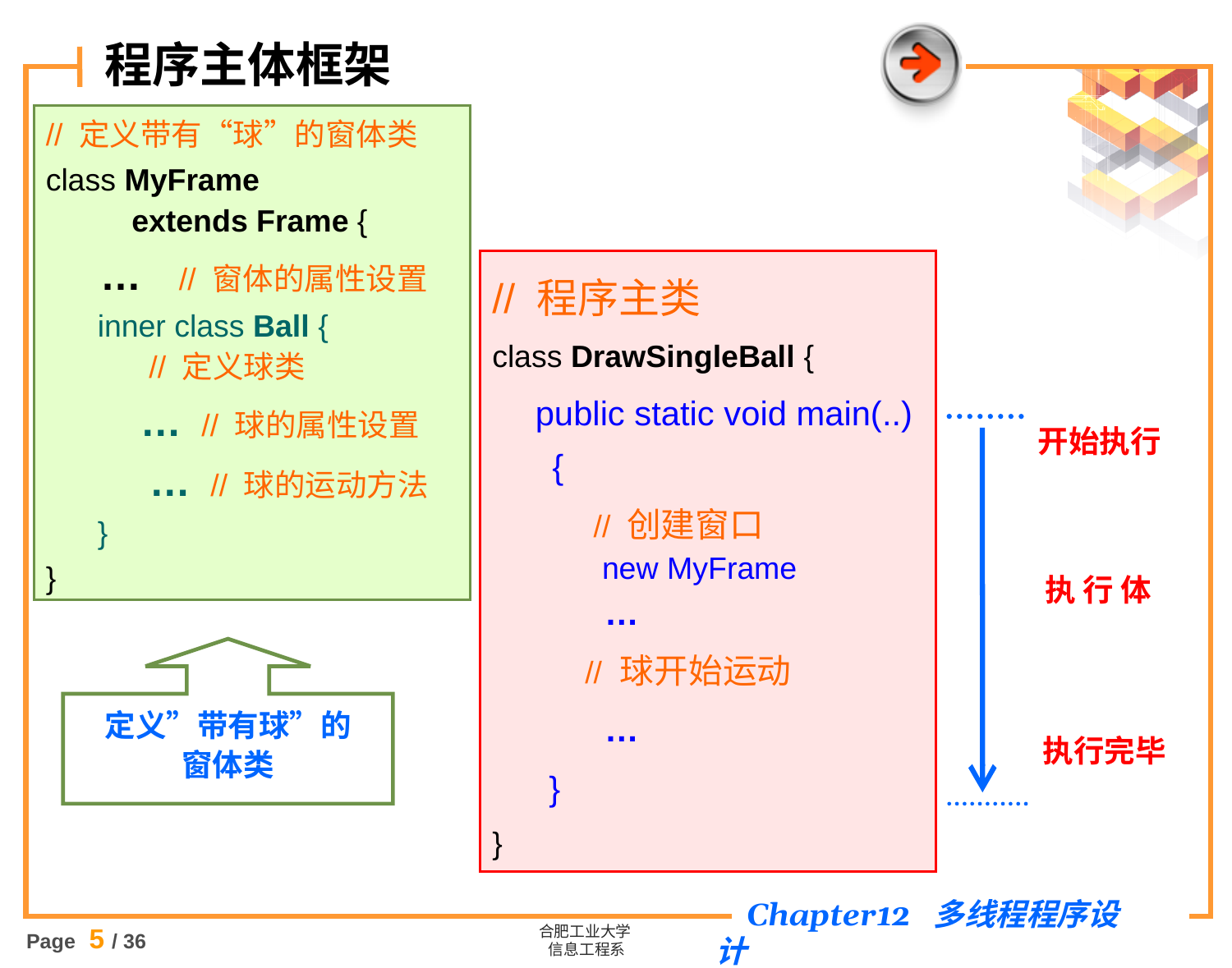

# 程序主体框架
// 定义带有“球”的窗体类
class MyFrame
   extends Frame {
      …    // 窗体的属性设置
      inner class Ball {
     // 定义球类
          …  // 球的属性设置
         …  // 球的运动方法
      }
}
// 程序主类
class DrawSingleBall {
     public static void main(..) {
  // 创建窗口
   new MyFrame
   …
 // 球开始运动
   …
      }
}
开始执行

执 行 体
执行完毕

定义”带有球”的
窗体类